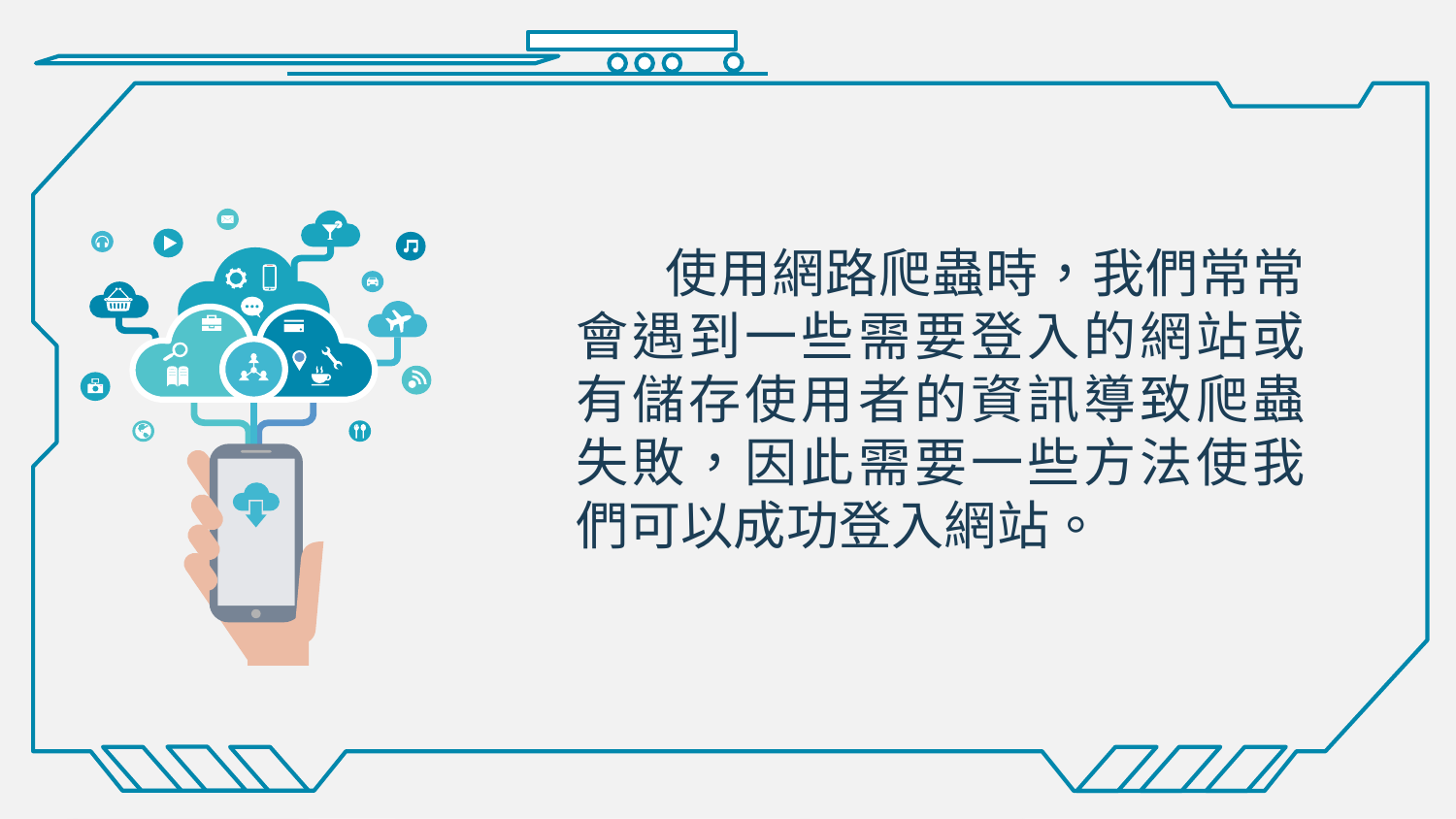

使用網路爬蟲時，我們常常會遇到一些需要登入的網站或有儲存使用者的資訊導致爬蟲失敗，因此需要一些方法使我們可以成功登入網站。